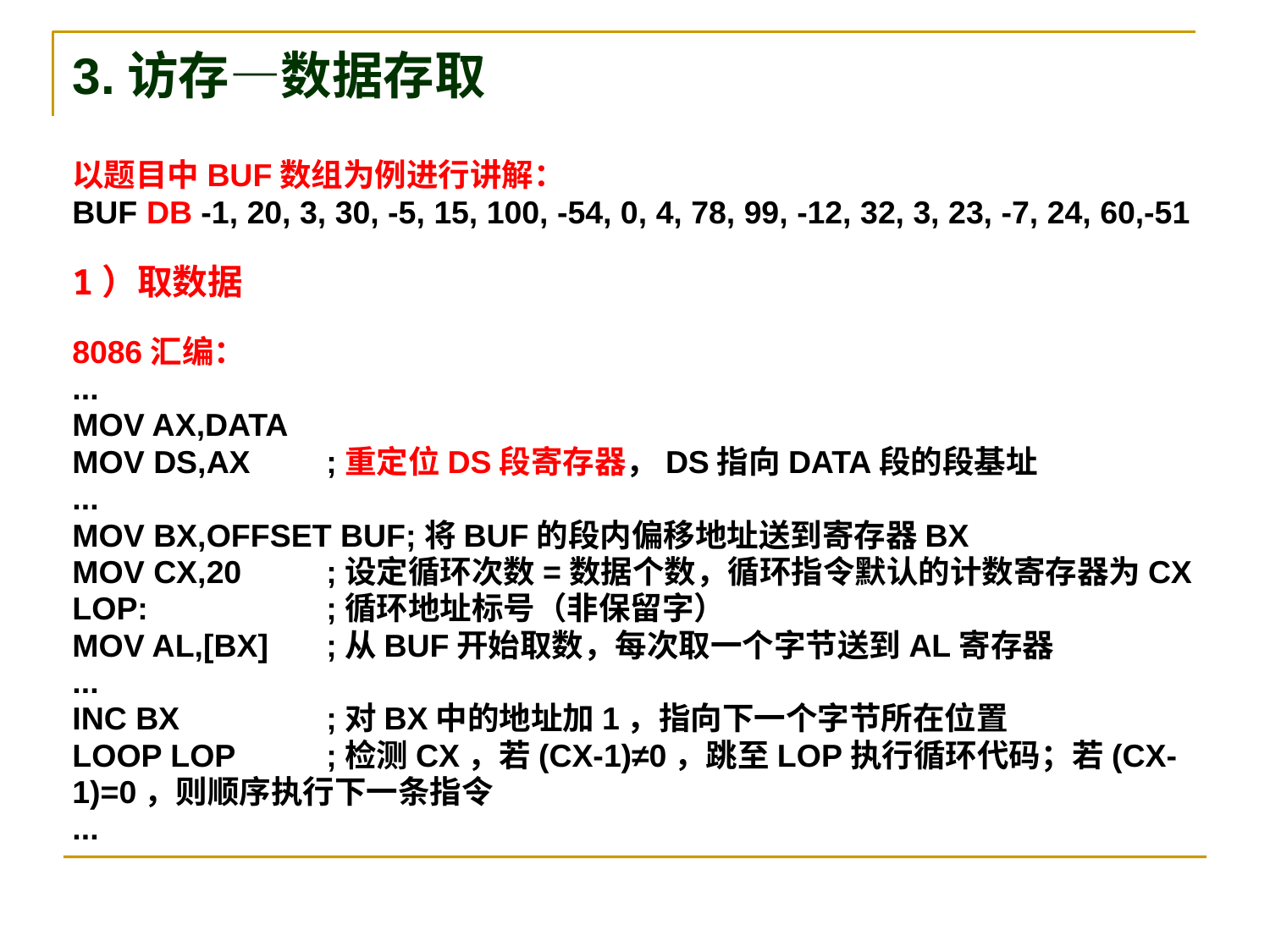

3.访存—数据存取
以题目中BUF数组为例进行讲解：
BUF DB -1, 20, 3, 30, -5, 15, 100, -54, 0, 4, 78, 99, -12, 32, 3, 23, -7, 24, 60,-51
1）取数据
8086汇编：
...
MOV AX,DATA
MOV DS,AX	;重定位DS段寄存器，DS指向DATA段的段基址
...
MOV BX,OFFSET BUF;将BUF的段内偏移地址送到寄存器BX
MOV CX,20	;设定循环次数=数据个数，循环指令默认的计数寄存器为CX
LOP:		;循环地址标号（非保留字）
MOV AL,[BX]	;从BUF开始取数，每次取一个字节送到AL寄存器
...
INC BX		;对BX中的地址加1，指向下一个字节所在位置
LOOP LOP	;检测CX，若(CX-1)≠0，跳至LOP执行循环代码；若(CX-1)=0，则顺序执行下一条指令
...